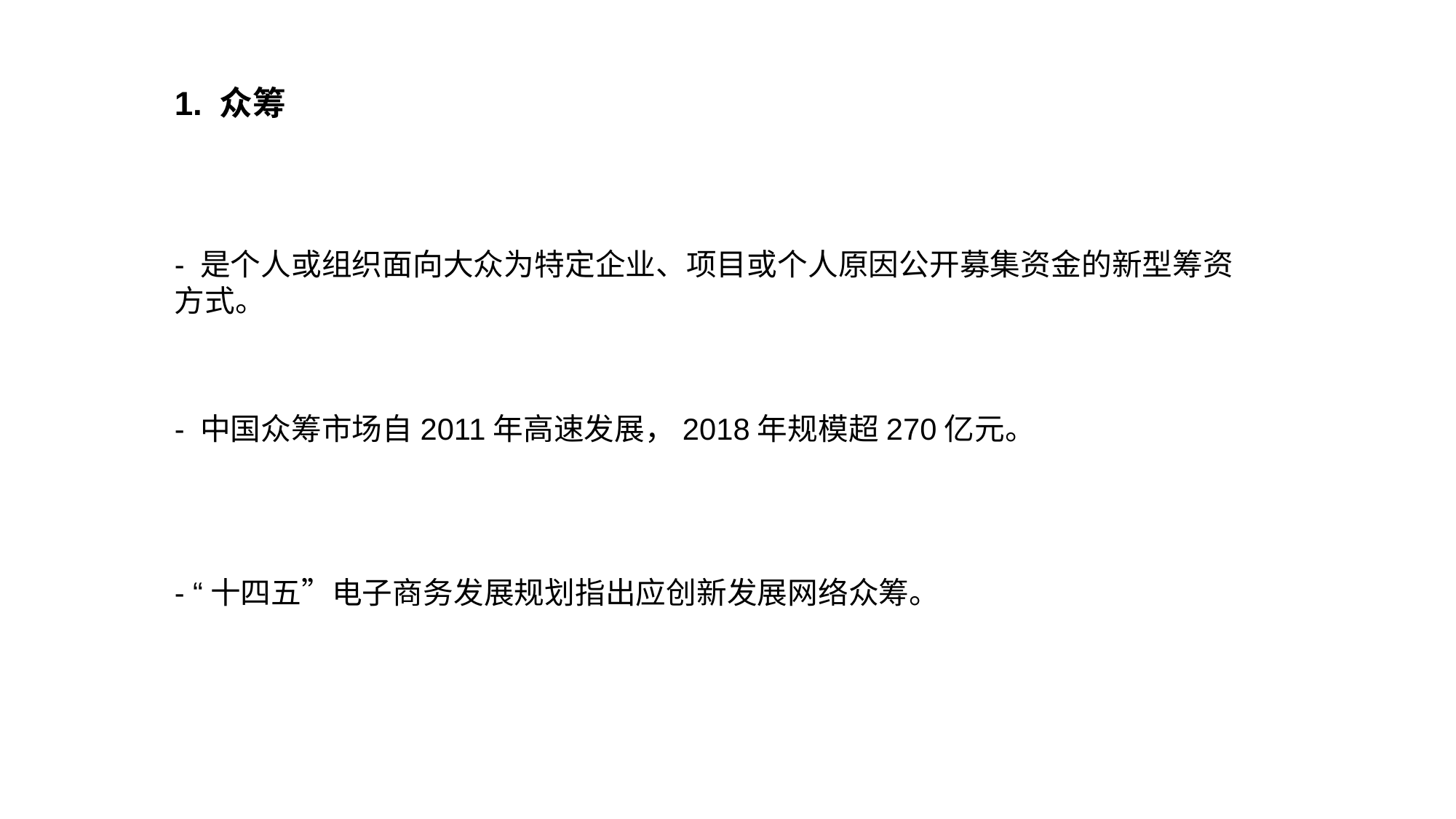

1. 众筹

- 是个人或组织面向大众为特定企业、项目或个人原因公开募集资金的新型筹资方式。
- 中国众筹市场自2011年高速发展，2018年规模超270亿元。
- “十四五”电子商务发展规划指出应创新发展网络众筹。